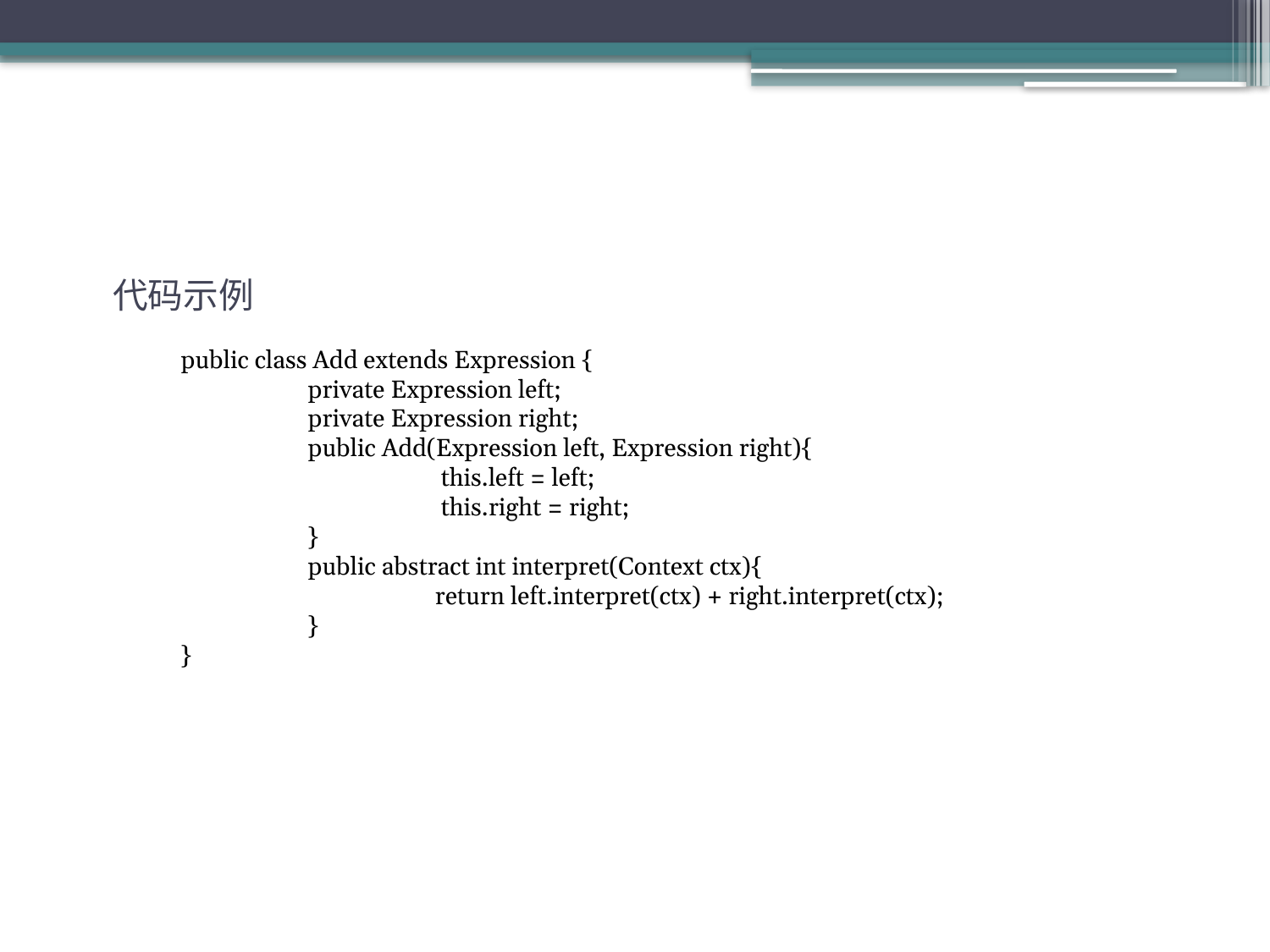

代码示例
public class Add extends Expression {
	private Expression left;
	private Expression right;
	public Add(Expression left, Expression right){
		 this.left = left;
		 this.right = right;
	}
	public abstract int interpret(Context ctx){
		return left.interpret(ctx) + right.interpret(ctx);
	}
}